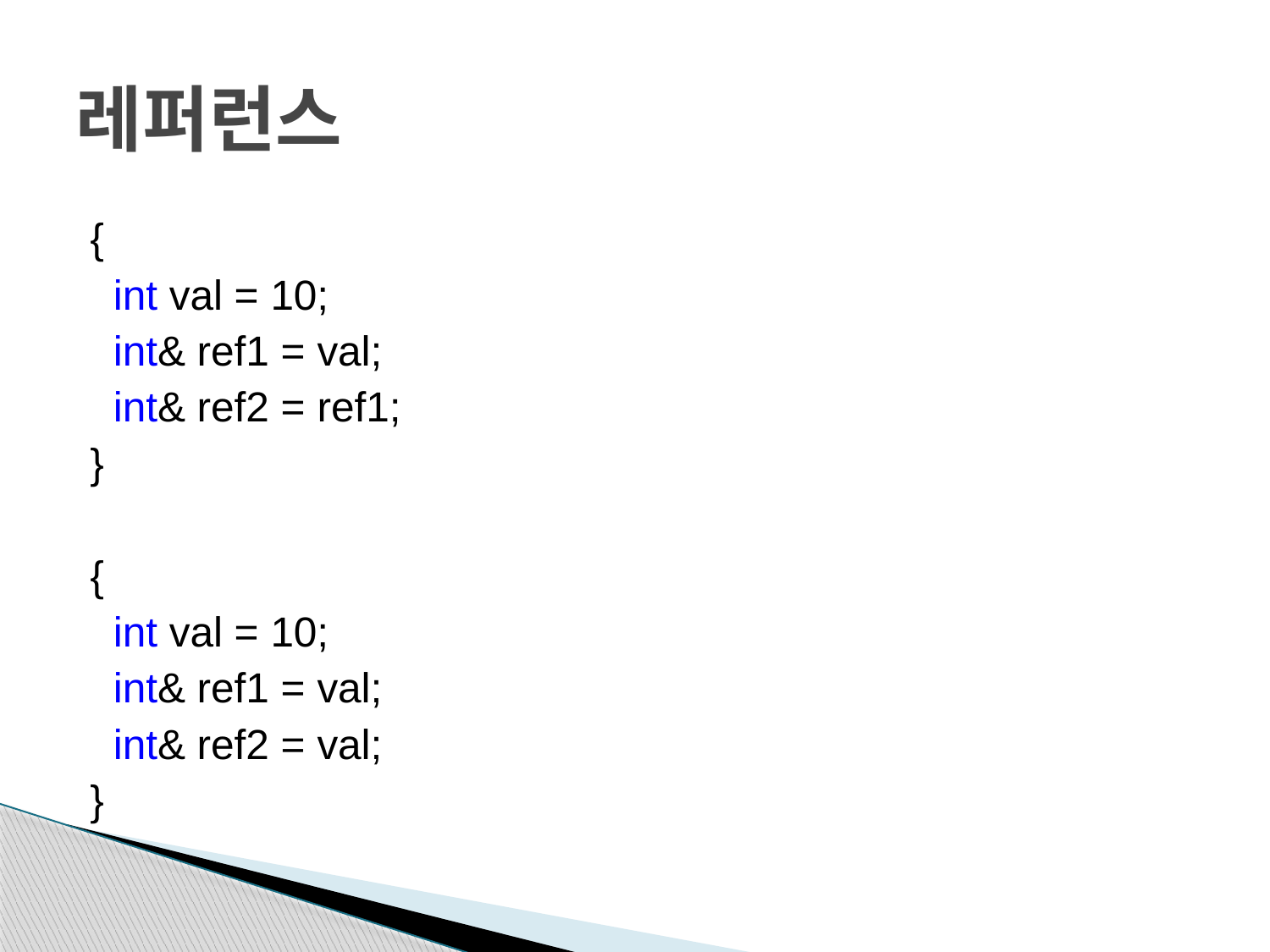

# 레퍼런스
{
  int val = 10;
  int& ref1 = val;
  int& ref2 = ref1;
}

{
  int val = 10;
  int& ref1 = val;
  int& ref2 = val;
}